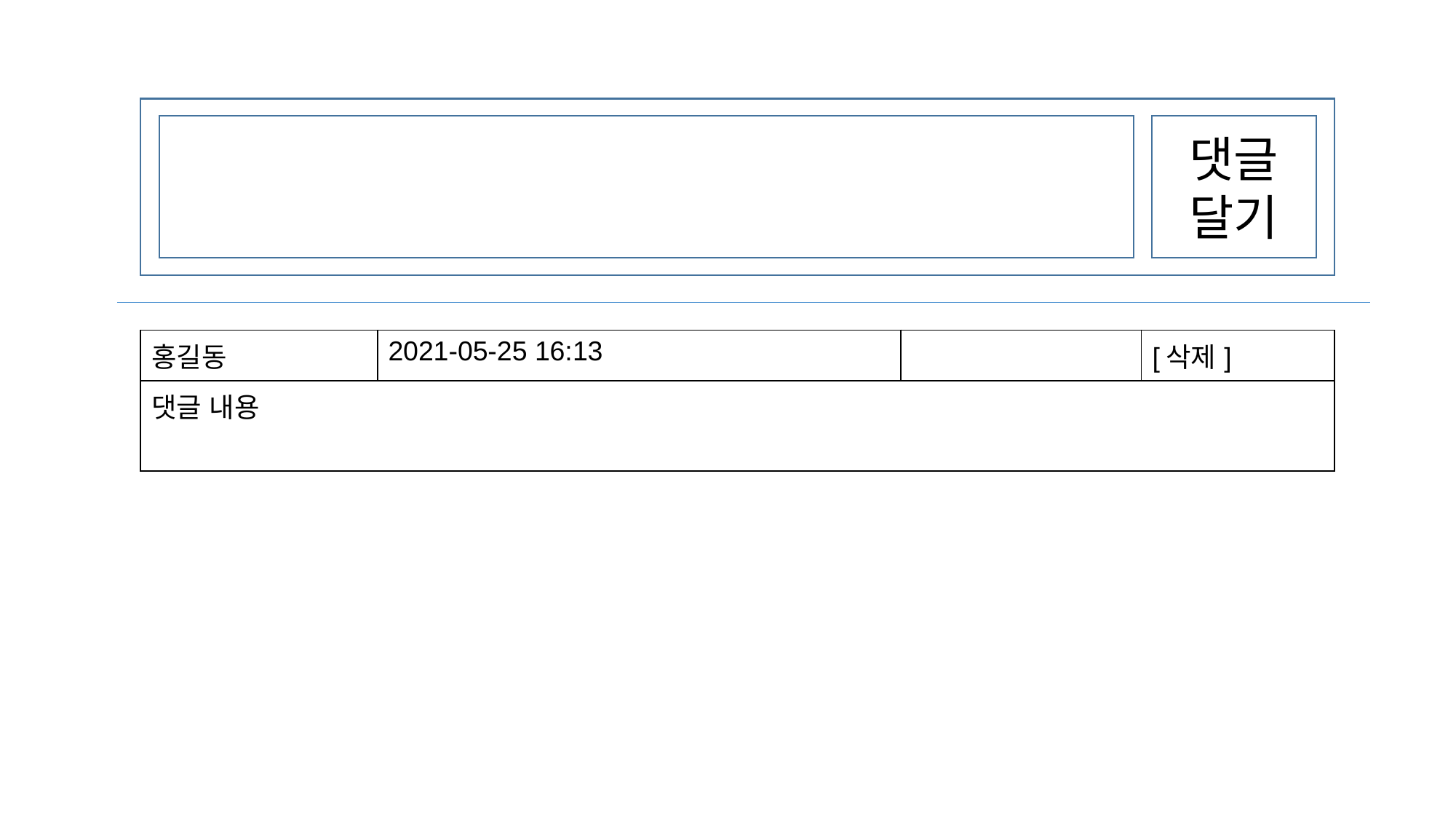

댓글
달기
| 홍길동 | 2021-05-25 16:13 |  | [삭제] |
| --- | --- | --- | --- |
| 댓글 내용 |  |  |  |